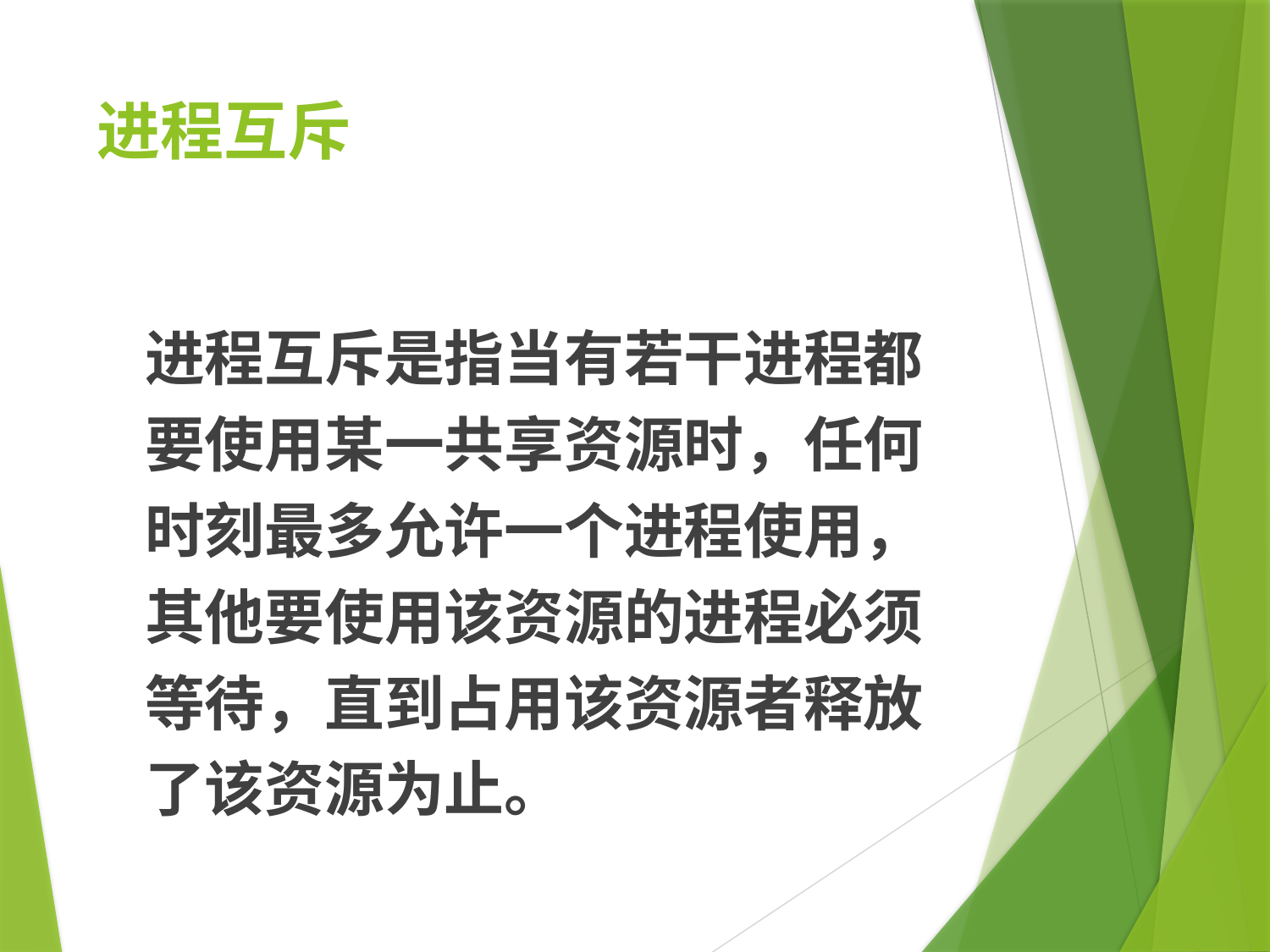

# 进程互斥
	进程互斥是指当有若干进程都要使用某一共享资源时，任何时刻最多允许一个进程使用，其他要使用该资源的进程必须等待，直到占用该资源者释放了该资源为止。